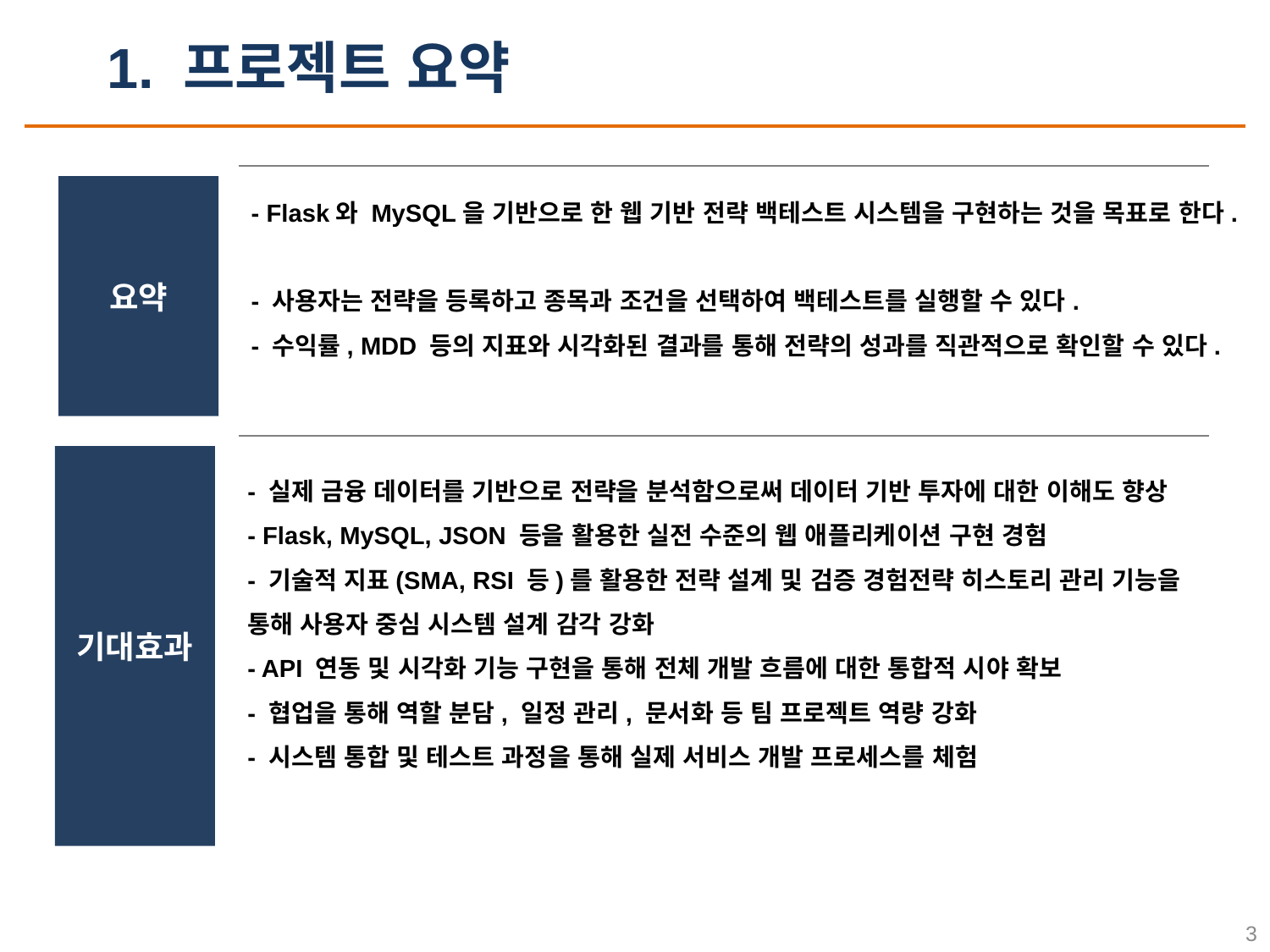

1. 프로젝트 요약
요약
- Flask와 MySQL을 기반으로 한 웹 기반 전략 백테스트 시스템을 구현하는 것을 목표로 한다.
- 사용자는 전략을 등록하고 종목과 조건을 선택하여 백테스트를 실행할 수 있다.
- 수익률, MDD 등의 지표와 시각화된 결과를 통해 전략의 성과를 직관적으로 확인할 수 있다.
기대효과
- 실제 금융 데이터를 기반으로 전략을 분석함으로써 데이터 기반 투자에 대한 이해도 향상
- Flask, MySQL, JSON 등을 활용한 실전 수준의 웹 애플리케이션 구현 경험
- 기술적 지표(SMA, RSI 등)를 활용한 전략 설계 및 검증 경험전략 히스토리 관리 기능을 통해 사용자 중심 시스템 설계 감각 강화
- API 연동 및 시각화 기능 구현을 통해 전체 개발 흐름에 대한 통합적 시야 확보
- 협업을 통해 역할 분담, 일정 관리, 문서화 등 팀 프로젝트 역량 강화
- 시스템 통합 및 테스트 과정을 통해 실제 서비스 개발 프로세스를 체험
3